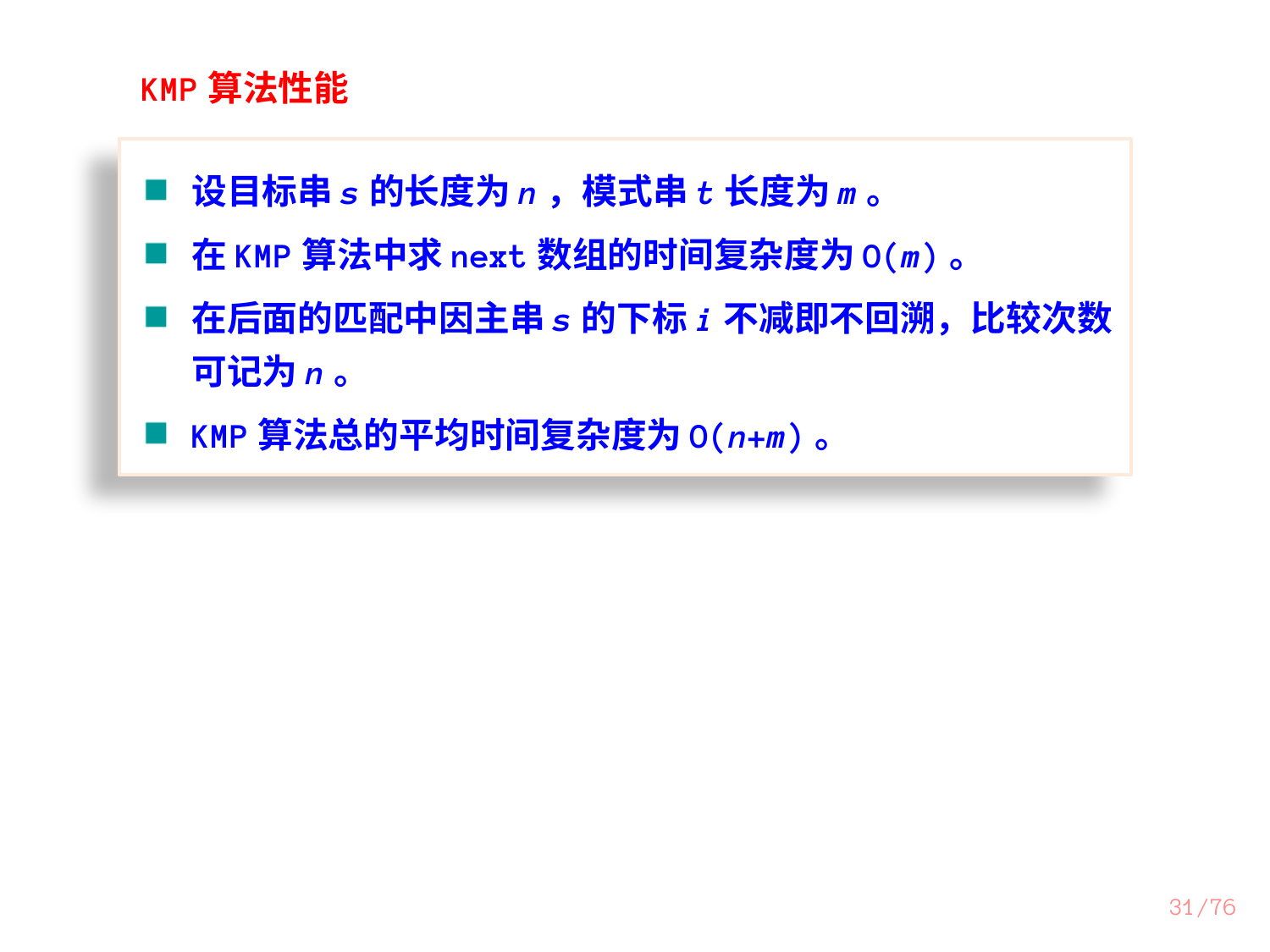

KMP算法性能
设目标串s的长度为n，模式串t长度为m。
在KMP算法中求next数组的时间复杂度为O(m)。
在后面的匹配中因主串s的下标i不减即不回溯，比较次数可记为n。
KMP算法总的平均时间复杂度为O(n+m)。
31/76